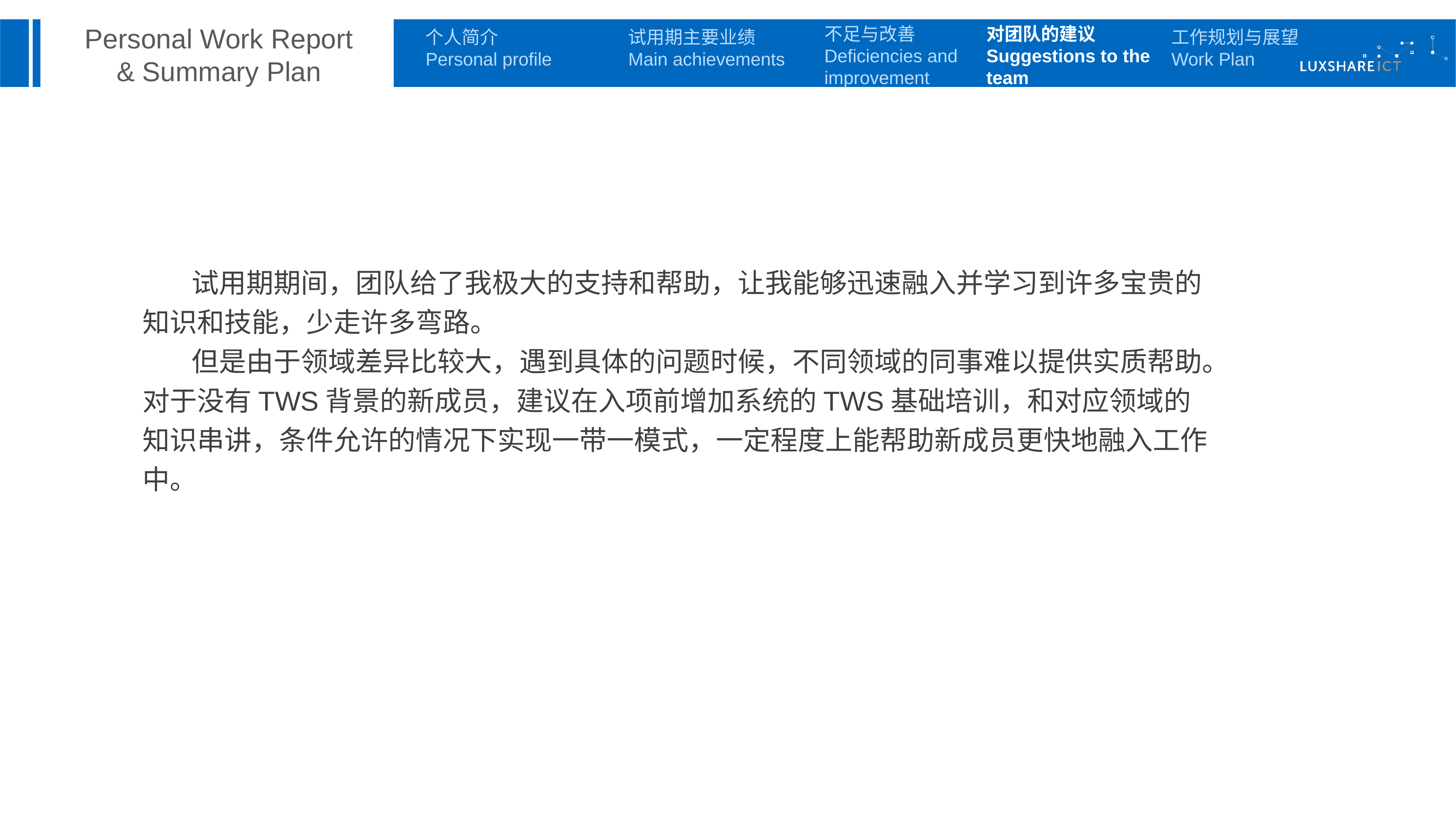

对团队的建议
Suggestions to the team
不足与改善
Deficiencies and improvement
工作规划与展望
Work Plan
个人简介
Personal profile

试用期主要业绩
Main achievements
       试用期期间，团队给了我极大的支持和帮助，让我能够迅速融入并学习到许多宝贵的知识和技能，少走许多弯路。
       但是由于领域差异比较大，遇到具体的问题时候，不同领域的同事难以提供实质帮助。对于没有TWS背景的新成员，建议在入项前增加系统的TWS基础培训，和对应领域的知识串讲，条件允许的情况下实现一带一模式，一定程度上能帮助新成员更快地融入工作中。